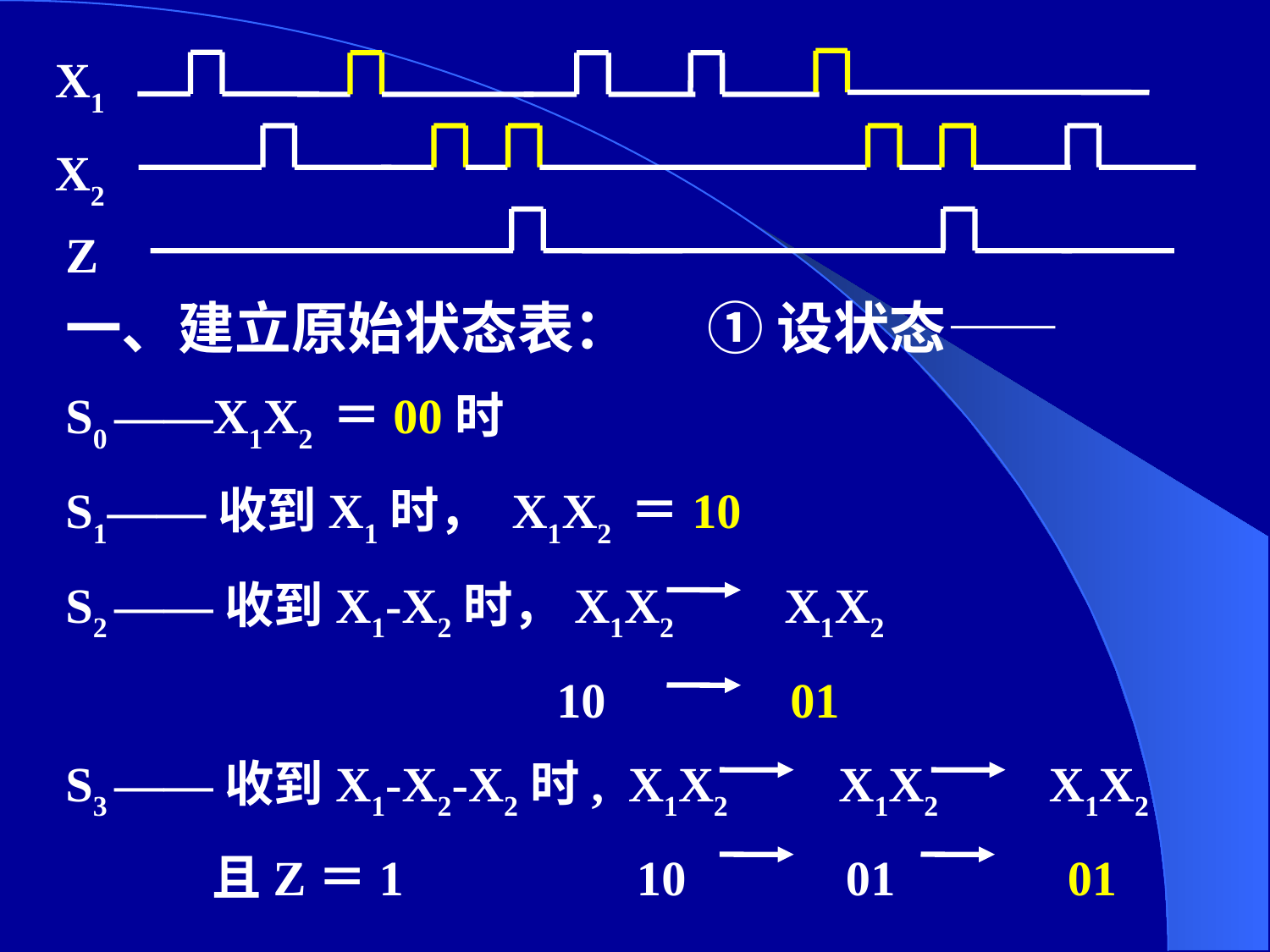

X1

X2

Z

一、建立原始状态表：      ① 设状态——
S0 ——X1X2 ＝00时
S1——收到X1时， X1X2 ＝10
S2 ——收到X1-X2时，X1X2         X1X2
                                        10               01
S3 ——收到X1-X2-X2时,  X1X2         X1X2         X1X2
            且Z＝1                   10             01              01